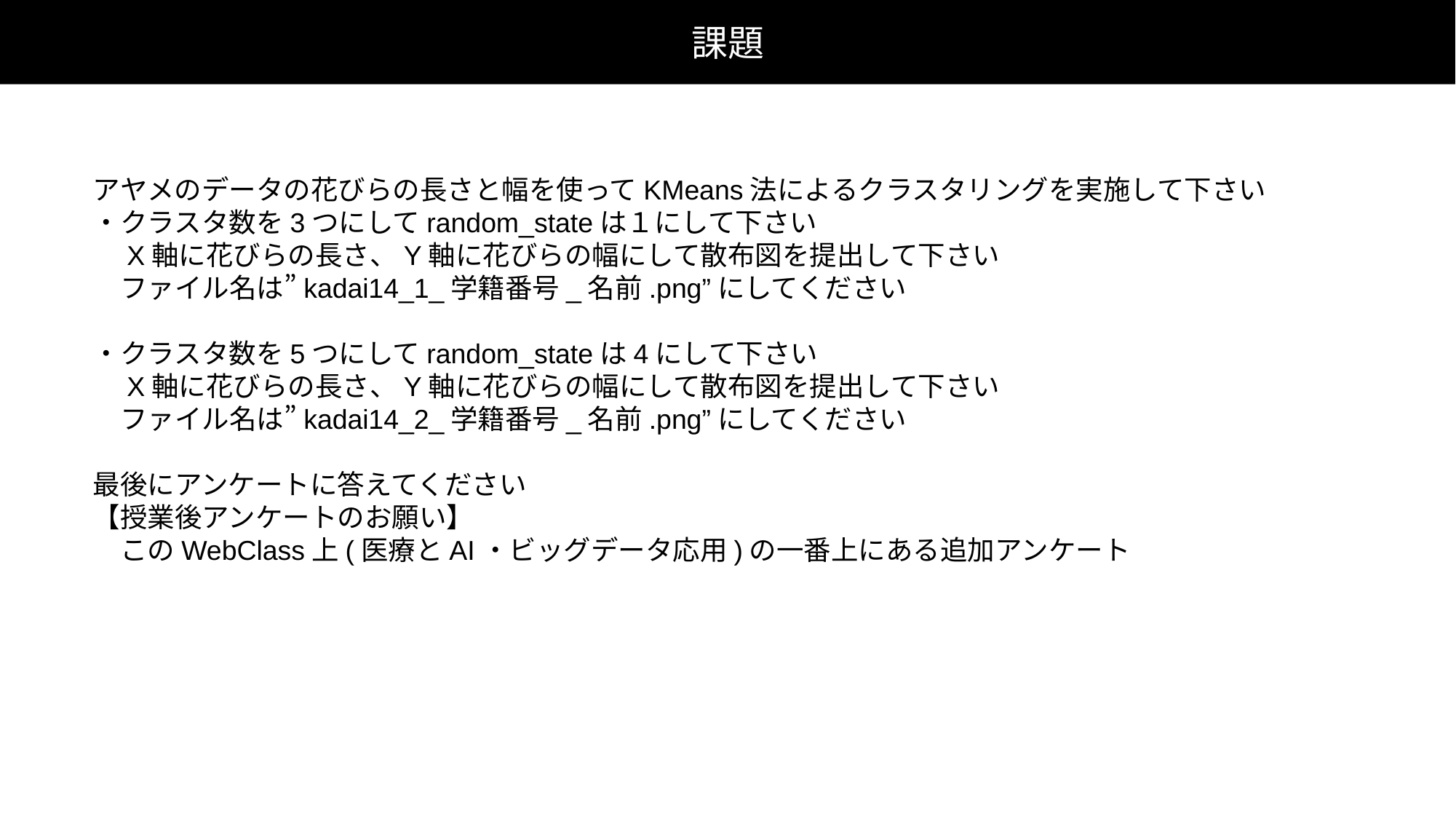

課題
アヤメのデータの花びらの長さと幅を使ってKMeans法によるクラスタリングを実施して下さい
・クラスタ数を3つにしてrandom_stateは１にして下さい
　X軸に花びらの長さ、Y軸に花びらの幅にして散布図を提出して下さい
　ファイル名は”kadai14_1_学籍番号_名前.png”にしてください

・クラスタ数を5つにしてrandom_stateは4にして下さい
　X軸に花びらの長さ、Y軸に花びらの幅にして散布図を提出して下さい
　ファイル名は”kadai14_2_学籍番号_名前.png”にしてください

最後にアンケートに答えてください
【授業後アンケートのお願い】
　このWebClass上(医療とAI・ビッグデータ応用)の一番上にある追加アンケート